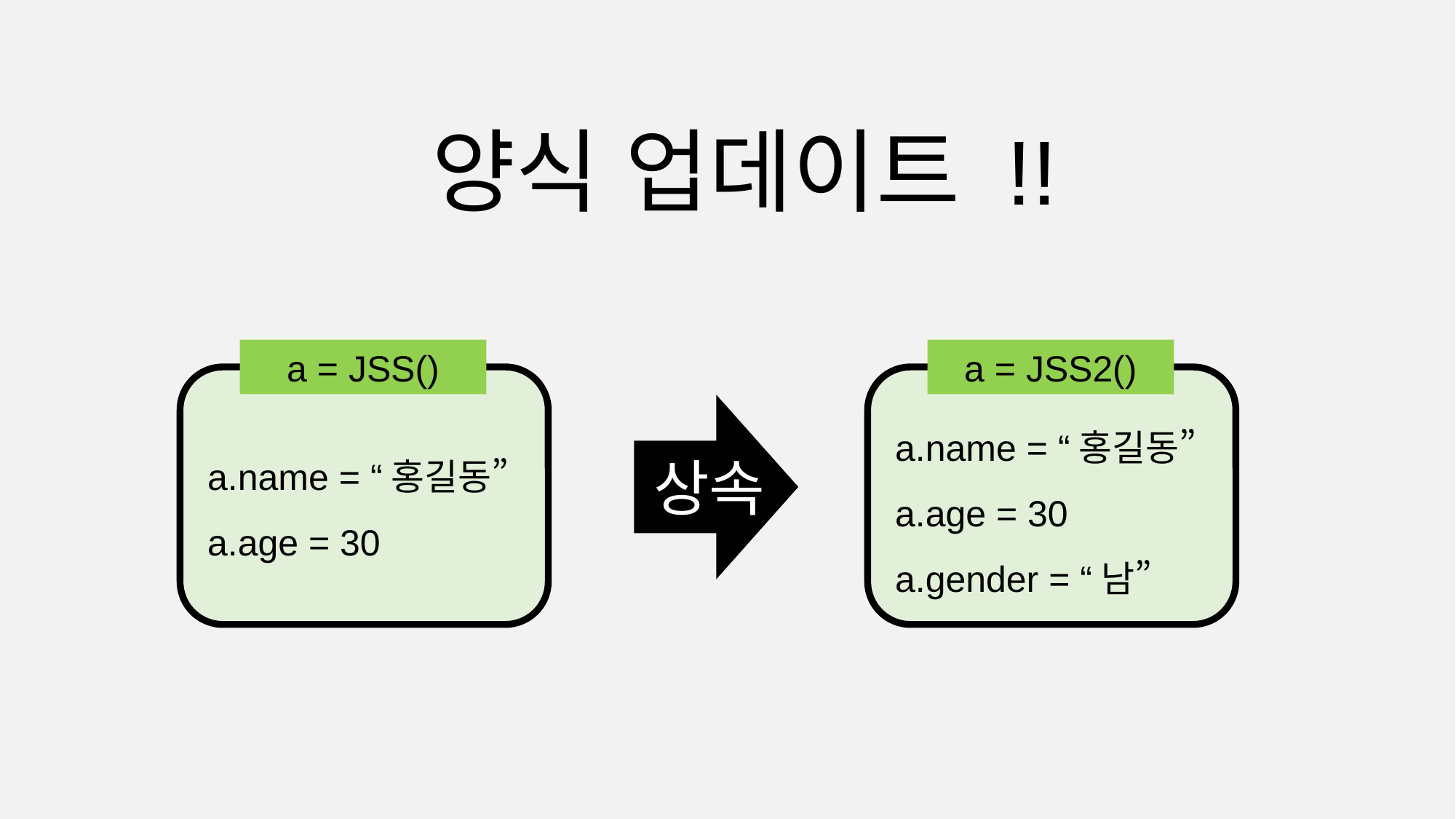

양식 업데이트 !!
a = JSS()
a = JSS2()

a.name = “홍길동”
a.age = 30
a.gender = “남”
a.name = “홍길동”
a.age = 30
상속